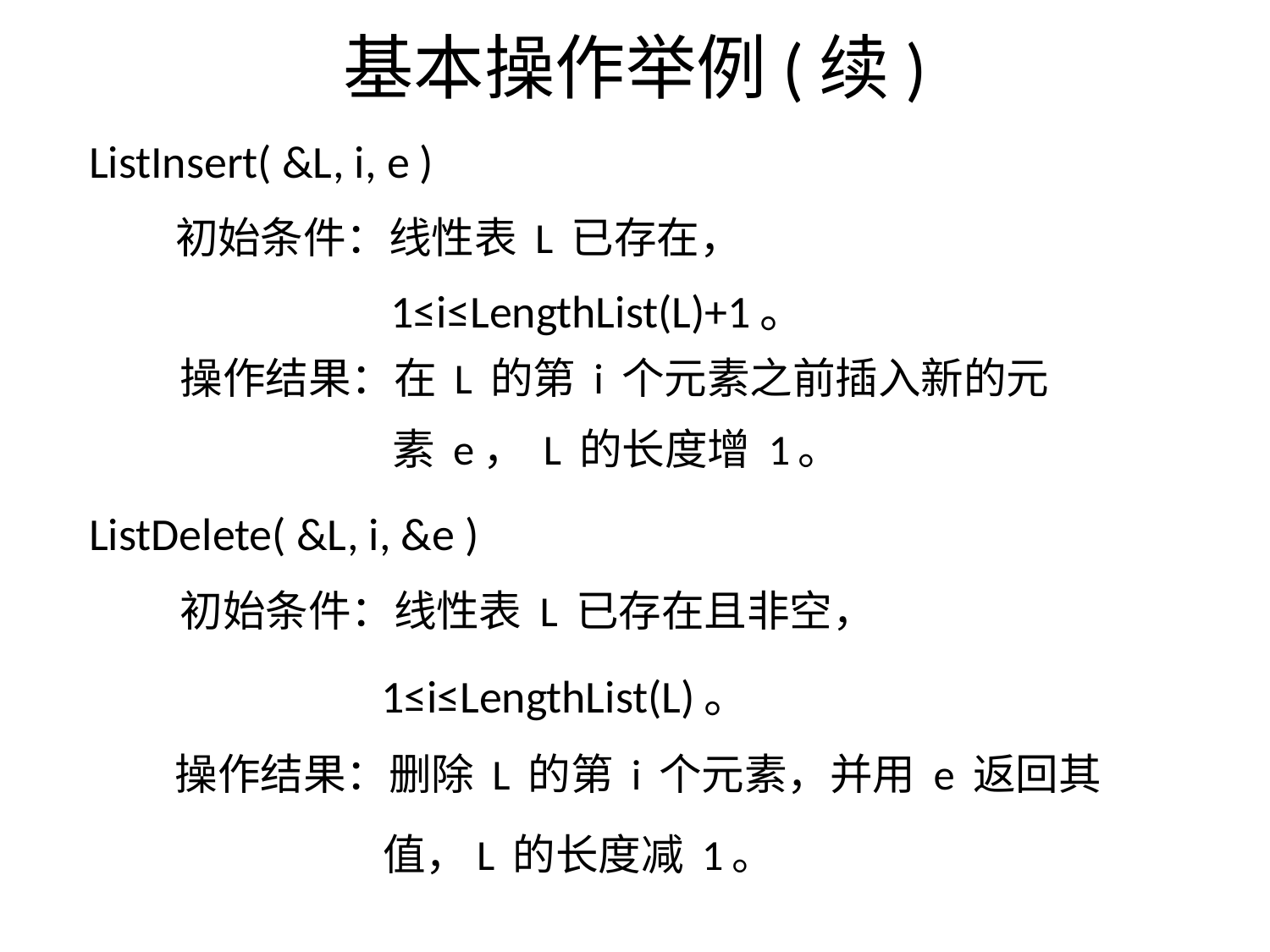

# 基本操作举例(续)
ListInsert( &L, i, e )
　    初始条件：线性表 L 已存在，
                               1≤i≤LengthList(L)+1。
　操作结果：在 L 的第 i 个元素之前插入新的元
                               素 e， L 的长度增 1。
ListDelete( &L, i, &e )
　初始条件：线性表 L 已存在且非空，
                              1≤i≤LengthList(L)。
    操作结果：删除 L 的第 i 个元素，并用 e 返回其
                              值，L 的长度减 1。